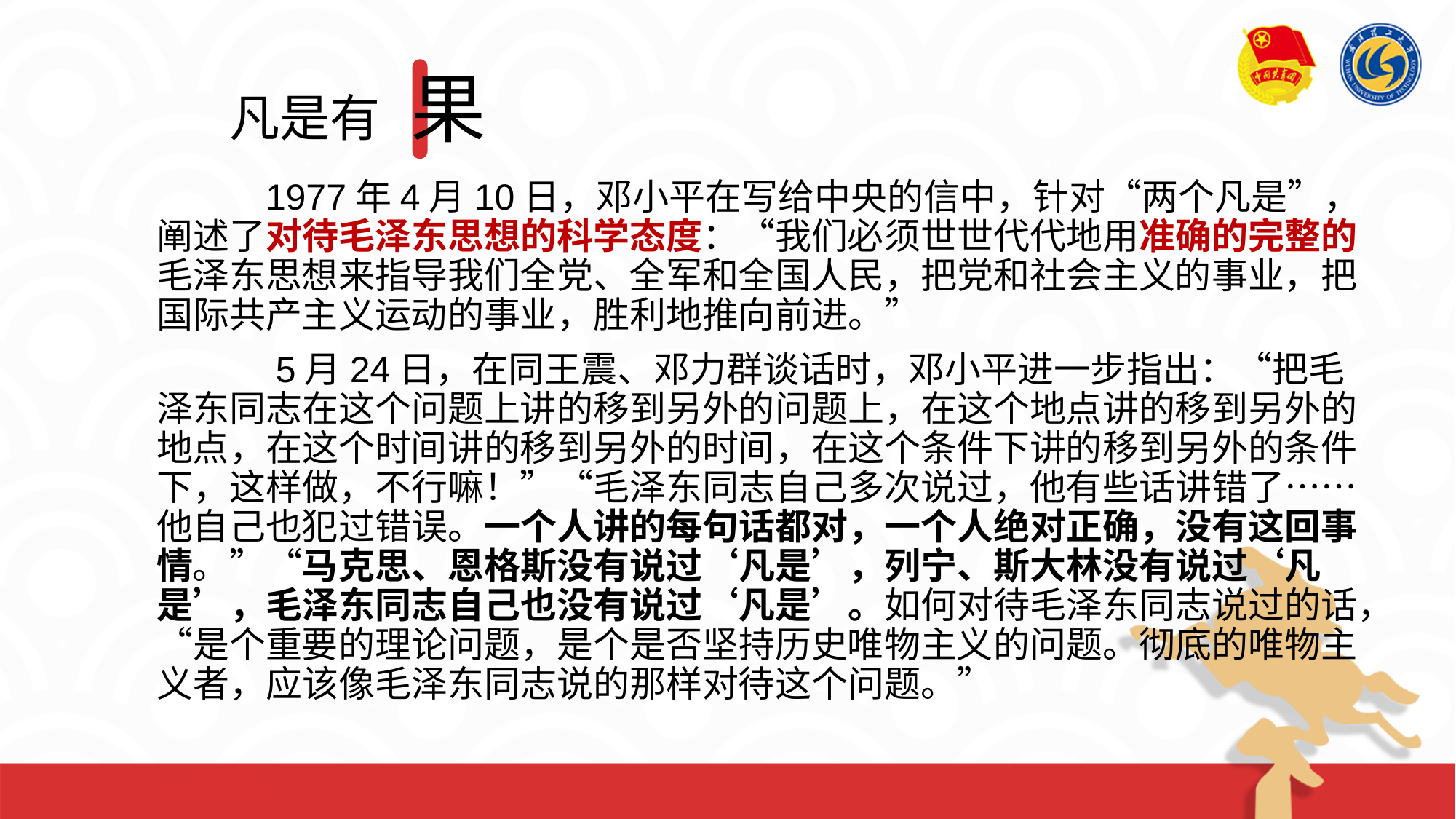

# 凡是有	果
		1977年4月10日，邓小平在写给中央的信中，针对“两个凡是”，阐述了对待毛泽东思想的科学态度：“我们必须世世代代地用准确的完整的毛泽东思想来指导我们全党、全军和全国人民，把党和社会主义的事业，把国际共产主义运动的事业，胜利地推向前进。”
		 5月24日，在同王震、邓力群谈话时，邓小平进一步指出：“把毛泽东同志在这个问题上讲的移到另外的问题上，在这个地点讲的移到另外的地点，在这个时间讲的移到另外的时间，在这个条件下讲的移到另外的条件下，这样做，不行嘛！”“毛泽东同志自己多次说过，他有些话讲错了……他自己也犯过错误。一个人讲的每句话都对，一个人绝对正确，没有这回事情。”“马克思、恩格斯没有说过‘凡是’，列宁、斯大林没有说过‘凡是’，毛泽东同志自己也没有说过‘凡是’。如何对待毛泽东同志说过的话，“是个重要的理论问题，是个是否坚持历史唯物主义的问题。彻底的唯物主义者，应该像毛泽东同志说的那样对待这个问题。”